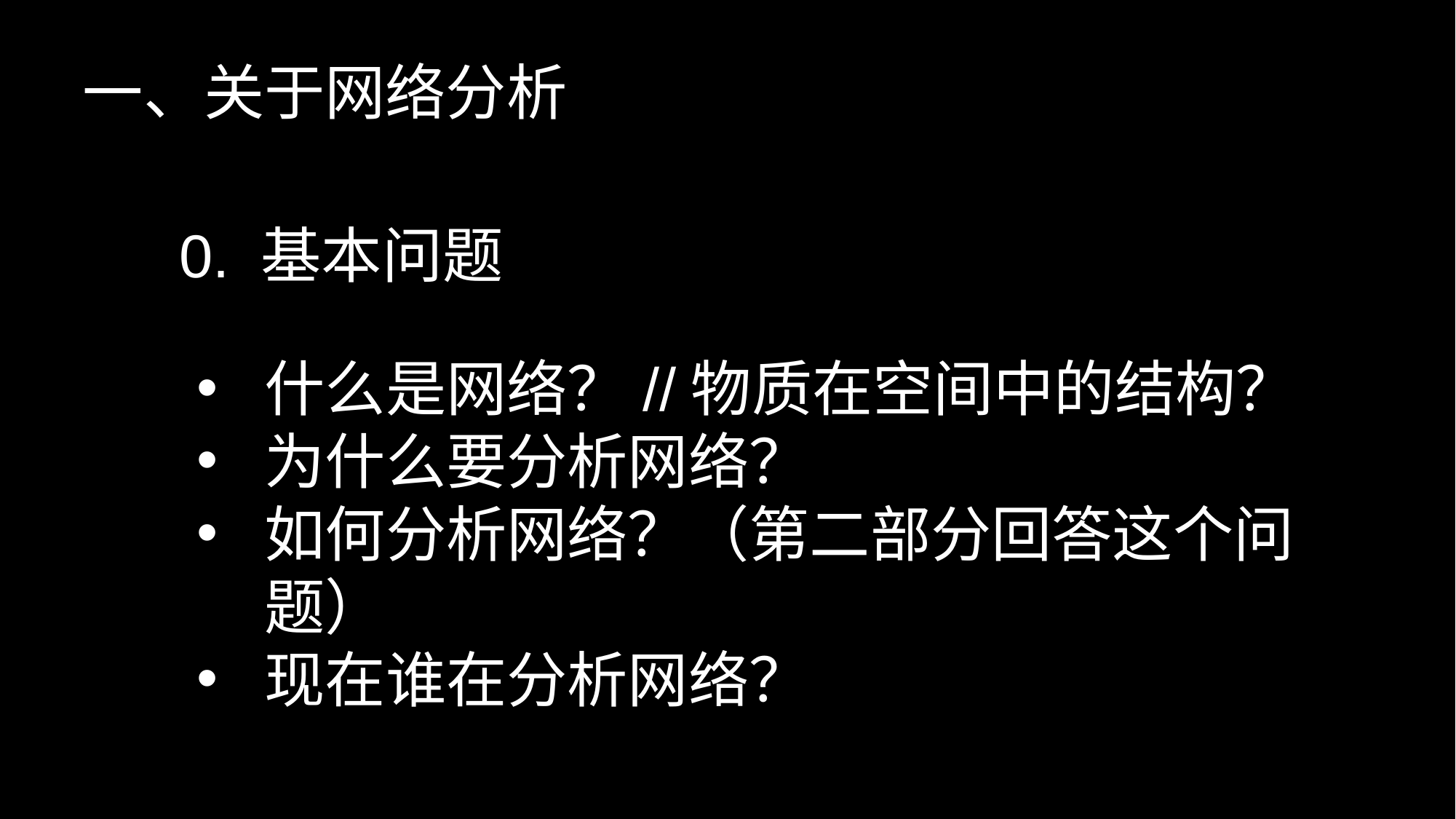

一、关于网络分析
0. 基本问题
什么是网络？//物质在空间中的结构？
为什么要分析网络？
如何分析网络？（第二部分回答这个问题）
现在谁在分析网络？